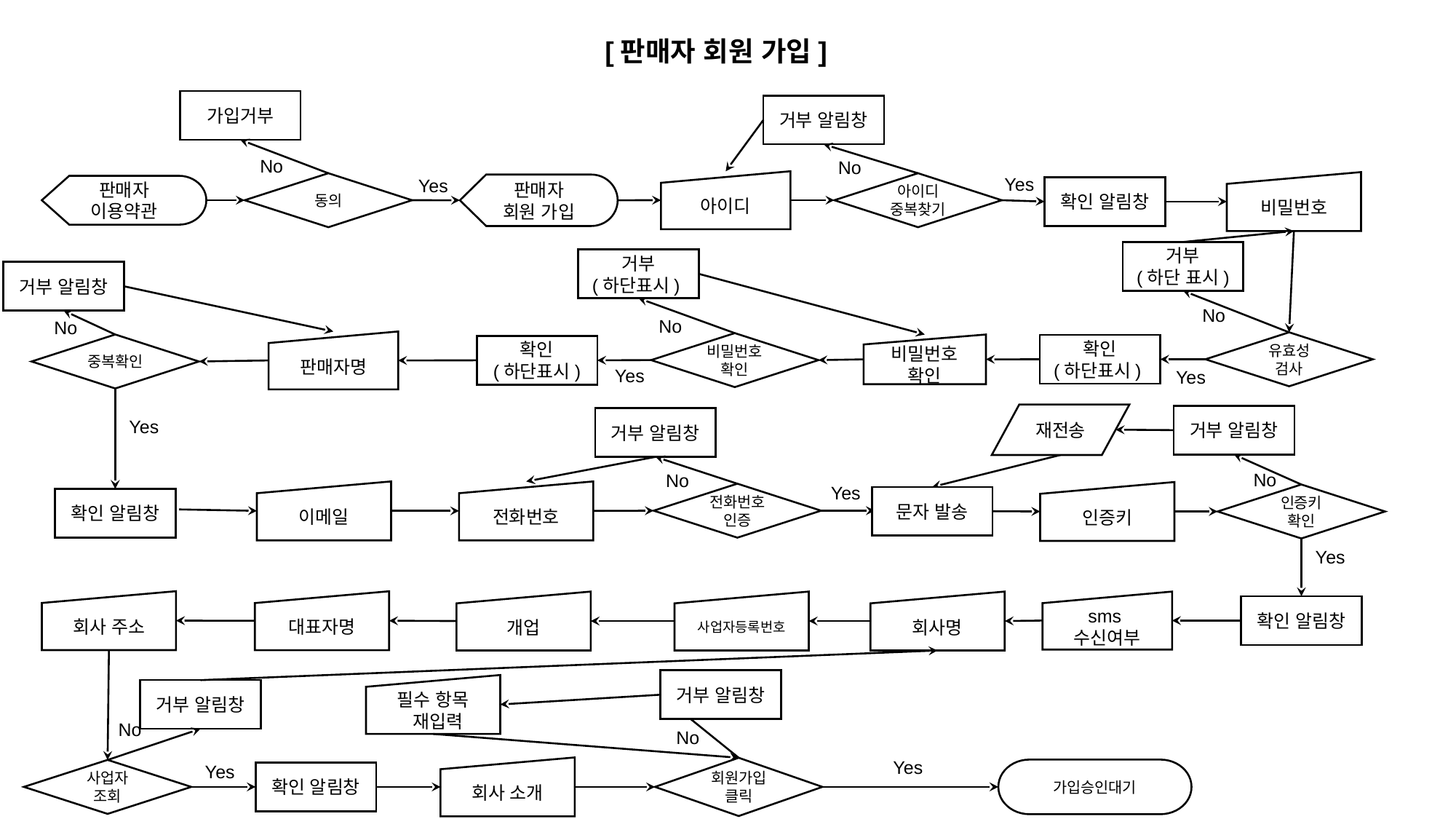

[판매자 회원 가입]
가입거부
거부 알림창
No
No
Yes
Yes
아이디
비밀번호
아이디
중복찾기
동의
판매자
회원 가입
판매자
이용약관
확인 알림창
거부
(하단 표시)
거부
(하단표시)
거부 알림창
No
No
No
판매자명
유효성
검사
비밀번호
확인
중복확인
비밀번호
확인
확인
(하단표시)
확인
(하단표시)
Yes
Yes
재전송
거부 알림창
거부 알림창
Yes
No
No
Yes
이메일
전화번호
인증키
전화번호인증
인증키
확인
문자 발송
확인 알림창
Yes
회사 주소
대표자명
개업
사업자등록번호
회사명
sms
수신여부
확인 알림창
거부 알림창
필수 항목
 재입력
거부 알림창
No
No
Yes
Yes
회사 소개
회원가입
클릭
가입승인대기
사업자 조회
확인 알림창